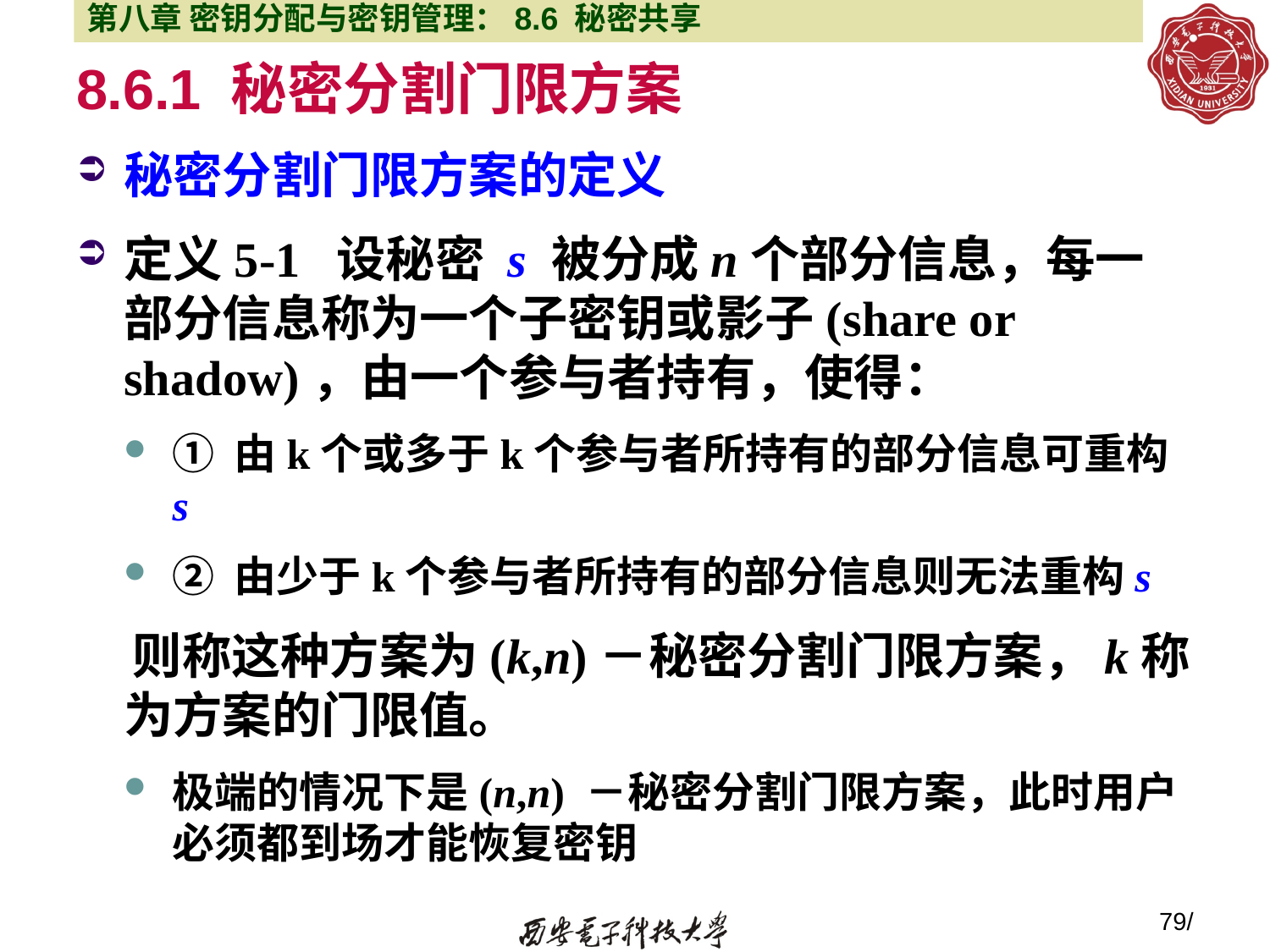

第八章 密钥分配与密钥管理：8.6 秘密共享
# 8.6.1 秘密分割门限方案
秘密分割门限方案的定义
定义5-1  设秘密 s 被分成n个部分信息，每一部分信息称为一个子密钥或影子(share or shadow)，由一个参与者持有，使得：
① 由k个或多于k个参与者所持有的部分信息可重构s
② 由少于k个参与者所持有的部分信息则无法重构s
    则称这种方案为(k,n)－秘密分割门限方案，k称为方案的门限值。
极端的情况下是(n,n) －秘密分割门限方案，此时用户必须都到场才能恢复密钥
79/